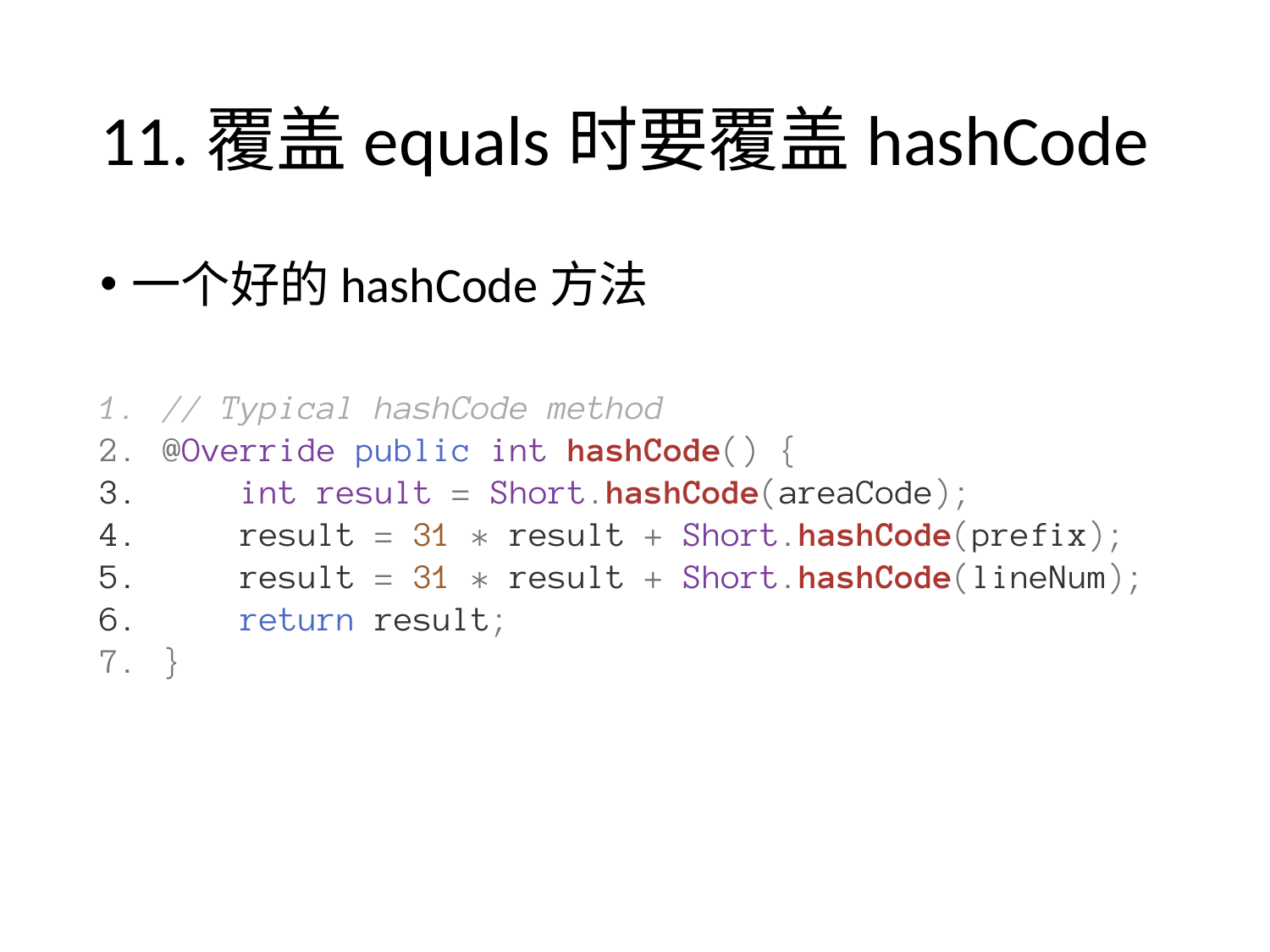

# 11.覆盖equals时要覆盖hashCode
一个好的hashCode方法

// Typical hashCode method
@Override public int hashCode() {
    int result = Short.hashCode(areaCode);
    result = 31 * result + Short.hashCode(prefix);
    result = 31 * result + Short.hashCode(lineNum);
    return result;
}